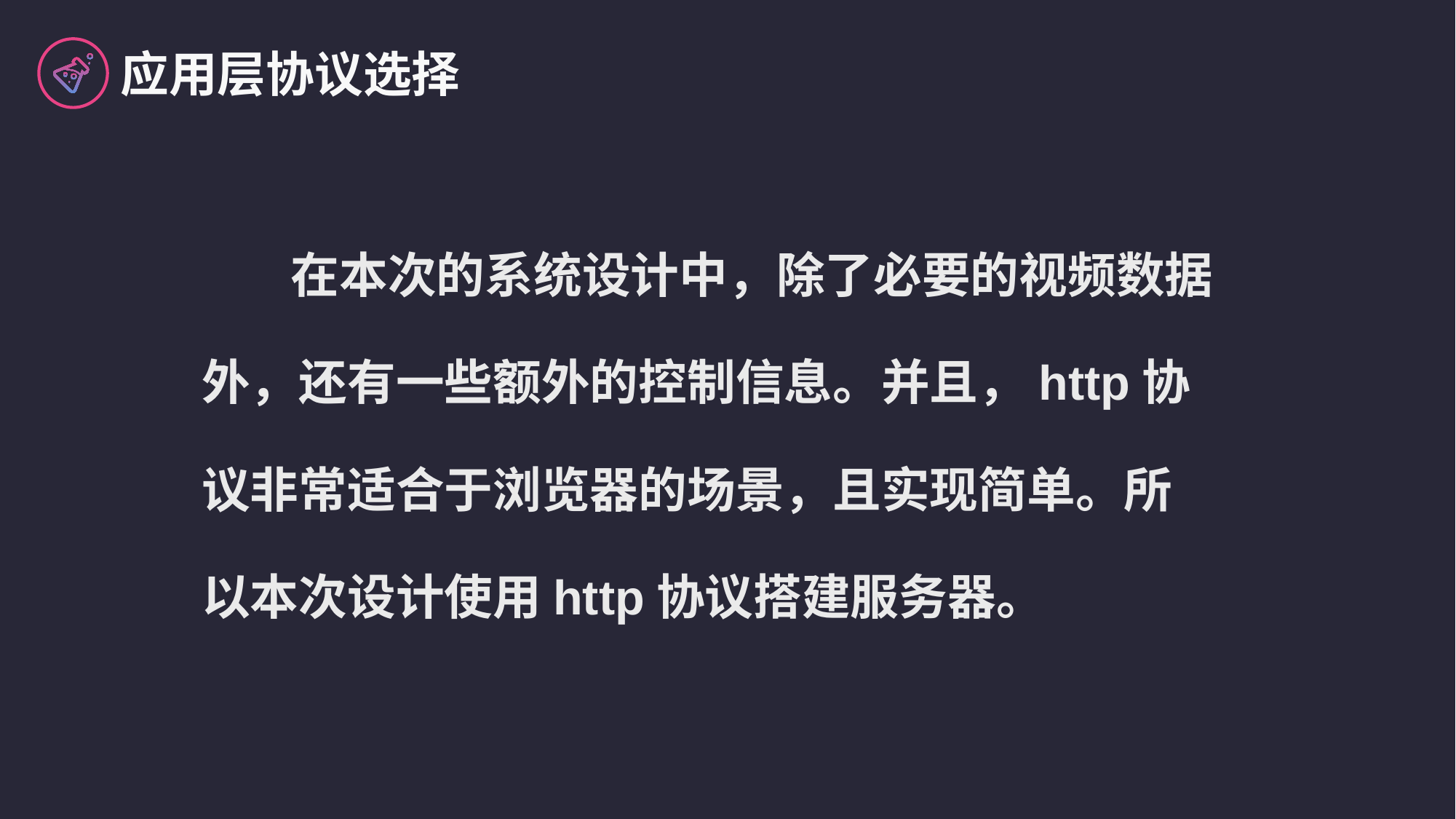

应用层协议选择
       在本次的系统设计中，除了必要的视频数据外，还有一些额外的控制信息。并且，http协议非常适合于浏览器的场景，且实现简单。所以本次设计使用http协议搭建服务器。